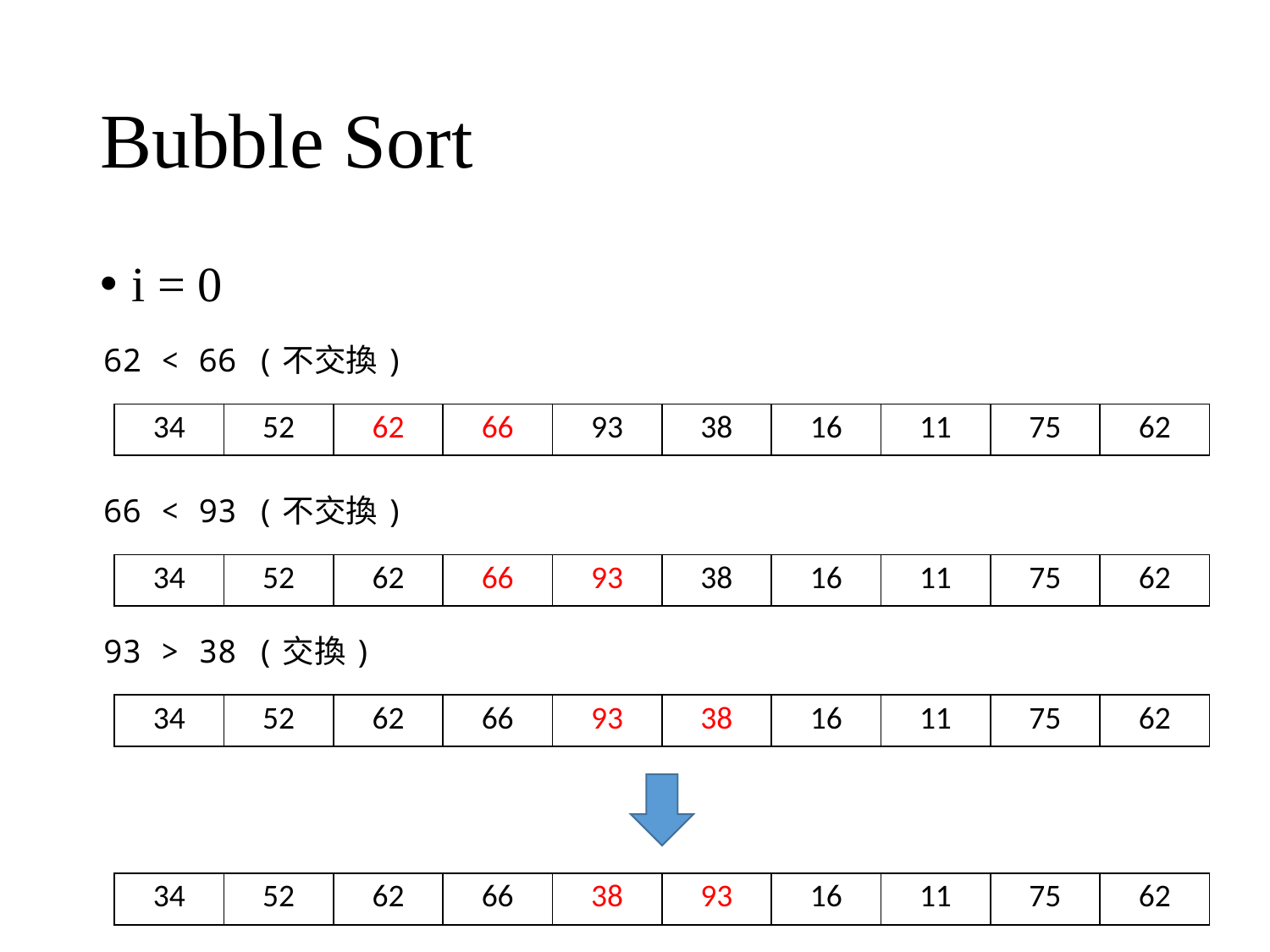

# Bubble Sort
i = 0

62 < 66 (不交換)
| 34 | 52 | 62 | 66 | 93 | 38 | 16 | 11 | 75 | 62 |
| --- | --- | --- | --- | --- | --- | --- | --- | --- | --- |
66 < 93 (不交換)
| 34 | 52 | 62 | 66 | 93 | 38 | 16 | 11 | 75 | 62 |
| --- | --- | --- | --- | --- | --- | --- | --- | --- | --- |
93 > 38 (交換)
| 34 | 52 | 62 | 66 | 93 | 38 | 16 | 11 | 75 | 62 |
| --- | --- | --- | --- | --- | --- | --- | --- | --- | --- |

| 34 | 52 | 62 | 66 | 38 | 93 | 16 | 11 | 75 | 62 |
| --- | --- | --- | --- | --- | --- | --- | --- | --- | --- |